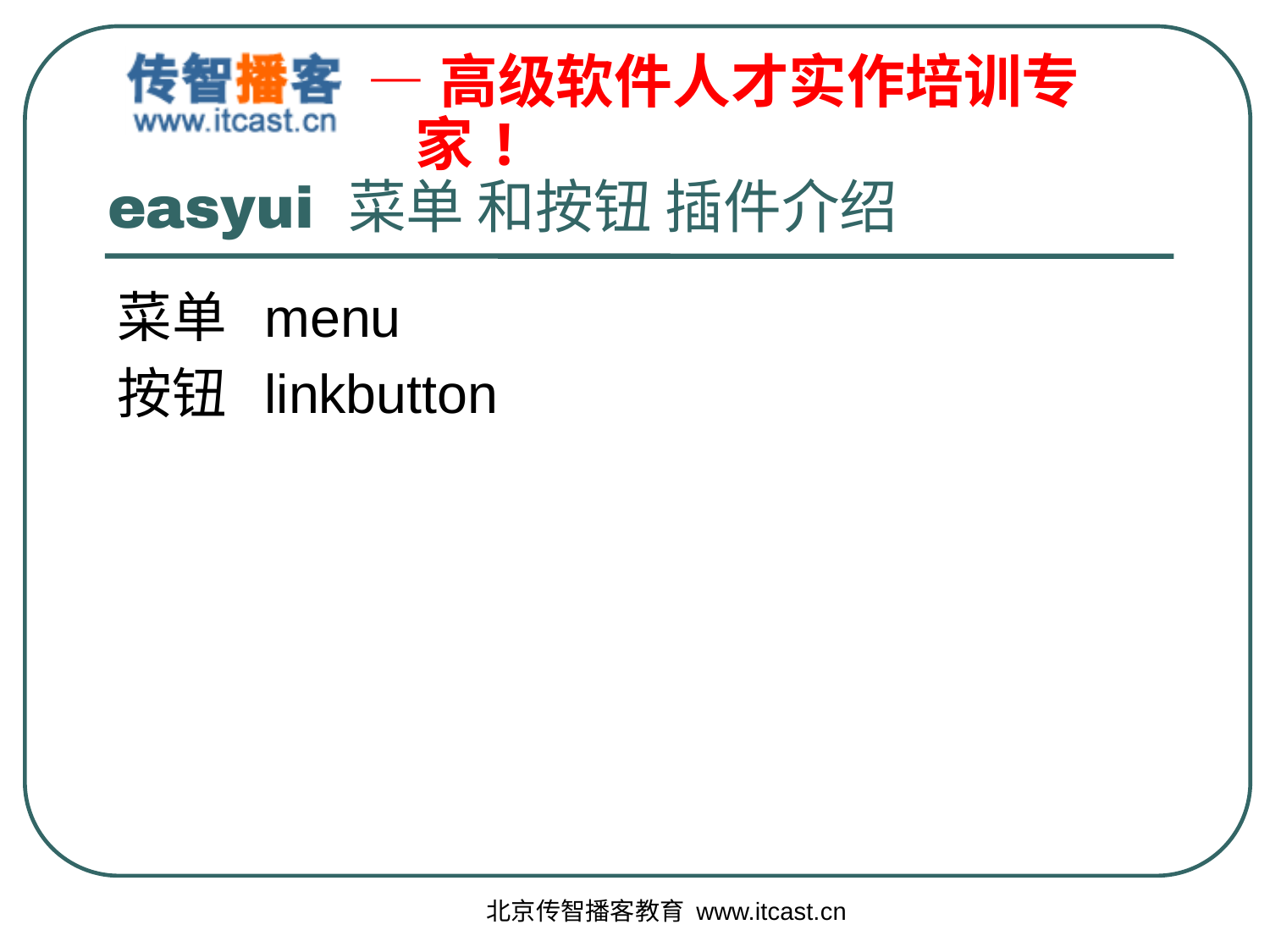

# easyui 菜单 和按钮 插件介绍
菜单  menu
按钮  linkbutton
北京传智播客教育 www.itcast.cn